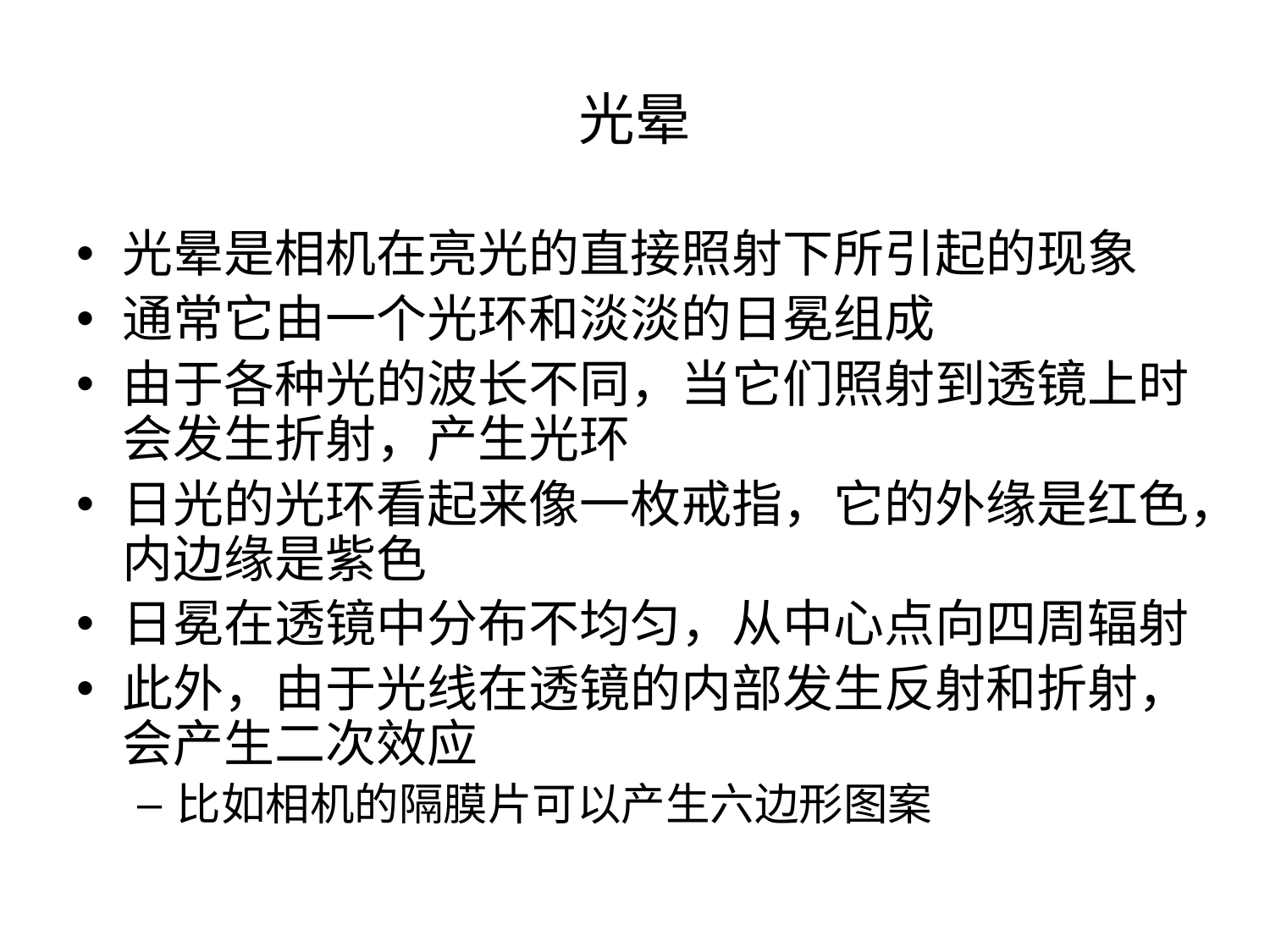

# 光晕
光晕是相机在亮光的直接照射下所引起的现象
通常它由一个光环和淡淡的日冕组成
由于各种光的波长不同，当它们照射到透镜上时会发生折射，产生光环
日光的光环看起来像一枚戒指，它的外缘是红色，内边缘是紫色
日冕在透镜中分布不均匀，从中心点向四周辐射
此外，由于光线在透镜的内部发生反射和折射，会产生二次效应
比如相机的隔膜片可以产生六边形图案